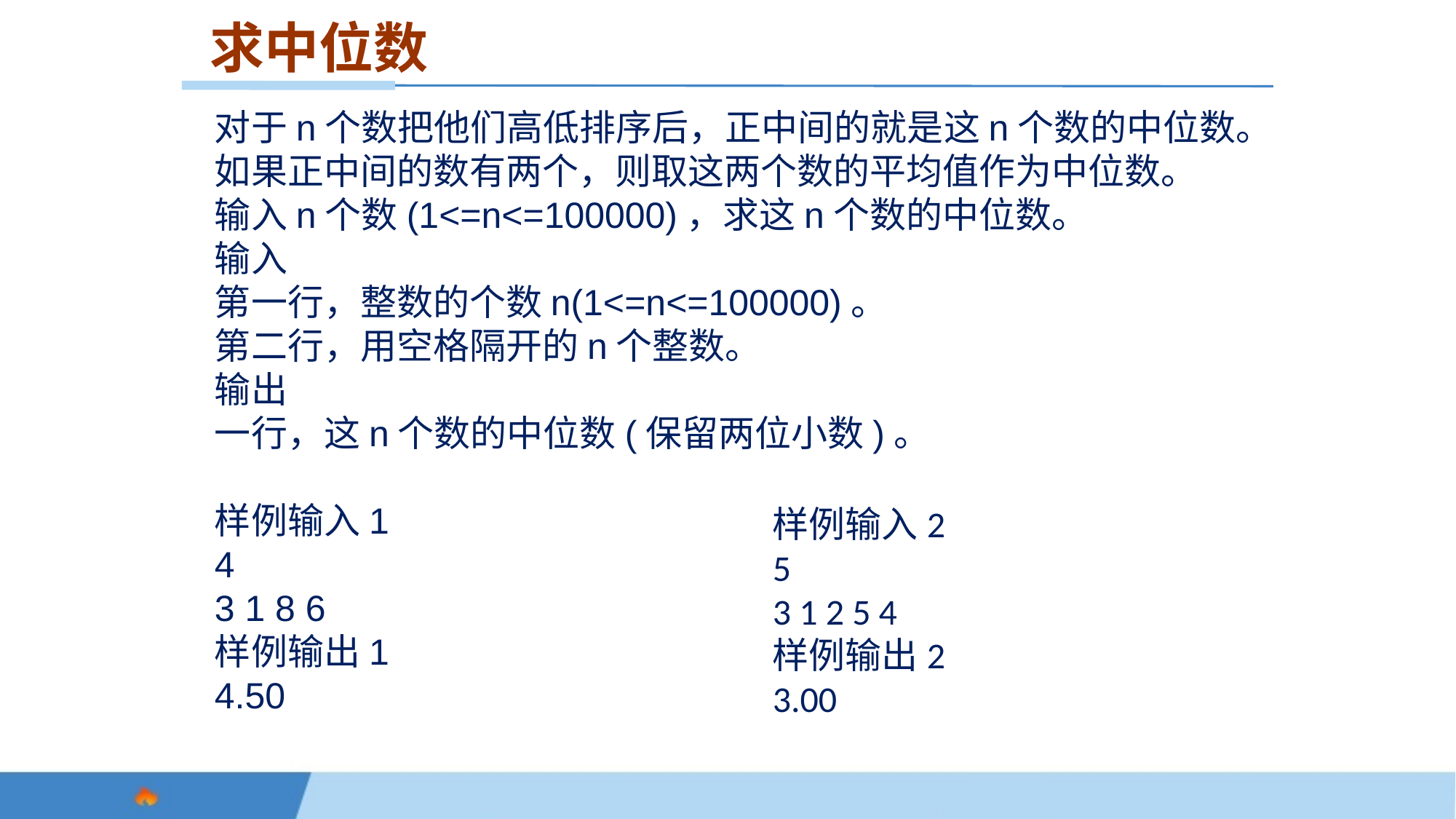

求中位数
对于n个数把他们高低排序后，正中间的就是这n个数的中位数。如果正中间的数有两个，则取这两个数的平均值作为中位数。
输入n个数(1<=n<=100000)，求这n个数的中位数。
输入
第一行，整数的个数n(1<=n<=100000)。
第二行，用空格隔开的n个整数。
输出
一行，这n个数的中位数(保留两位小数)。

样例输入1
4
3 1 8 6
样例输出1
4.50
样例输入2
5
3 1 2 5 4
样例输出2
3.00